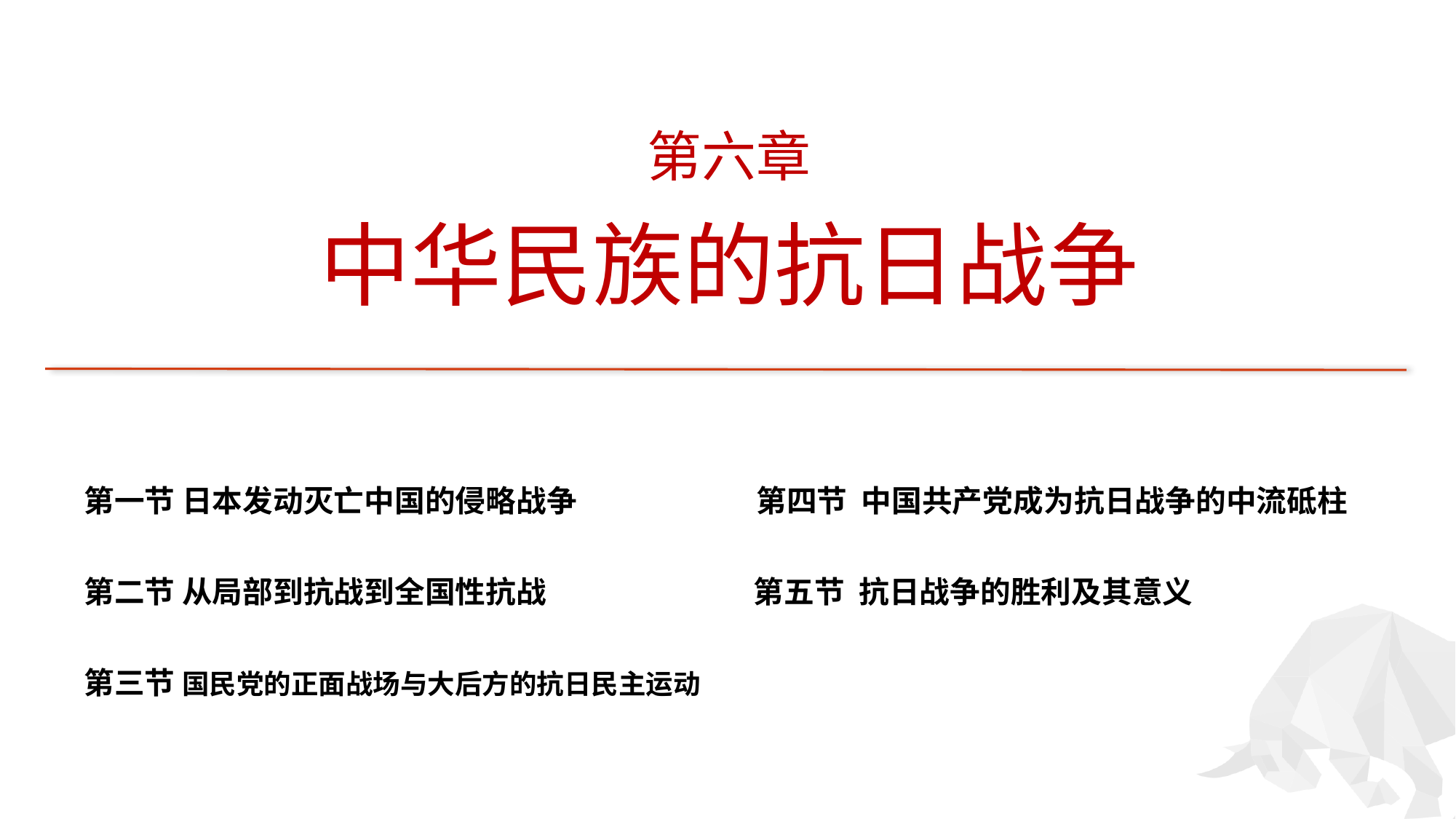

第六章
# 中华民族的抗日战争
第一节 日本发动灭亡中国的侵略战争                          第四节  中国共产党成为抗日战争的中流砥柱
第二节 从局部到抗战到全国性抗战                              第五节  抗日战争的胜利及其意义
第三节 国民党的正面战场与大后方的抗日民主运动